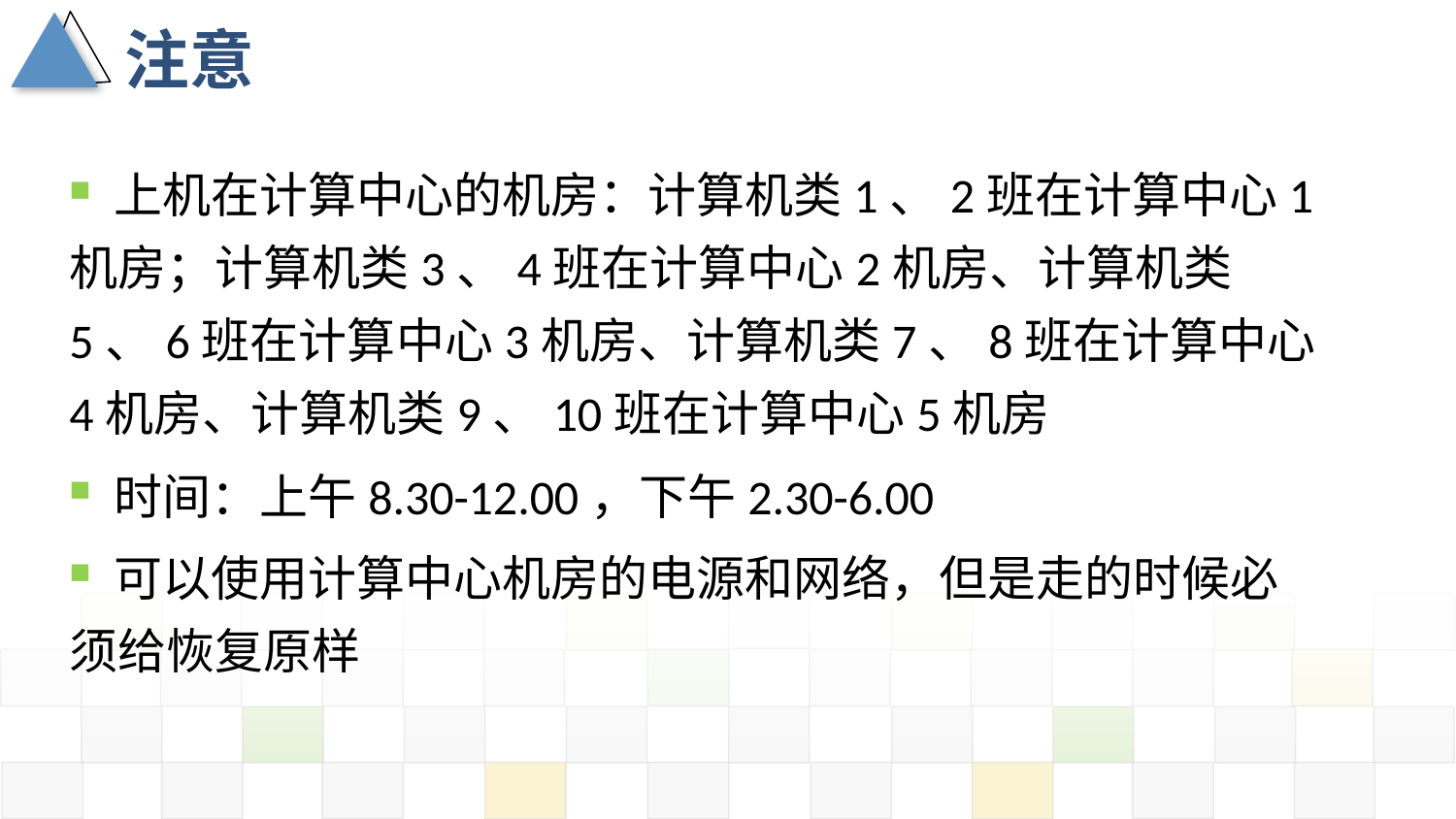

# 注意
 上机在计算中心的机房：计算机类1、2班在计算中心1机房；计算机类3、4班在计算中心2机房、计算机类5、6班在计算中心3机房、计算机类7、8班在计算中心4机房、计算机类9、10班在计算中心5机房
 时间：上午8.30-12.00，下午2.30-6.00
 可以使用计算中心机房的电源和网络，但是走的时候必须给恢复原样